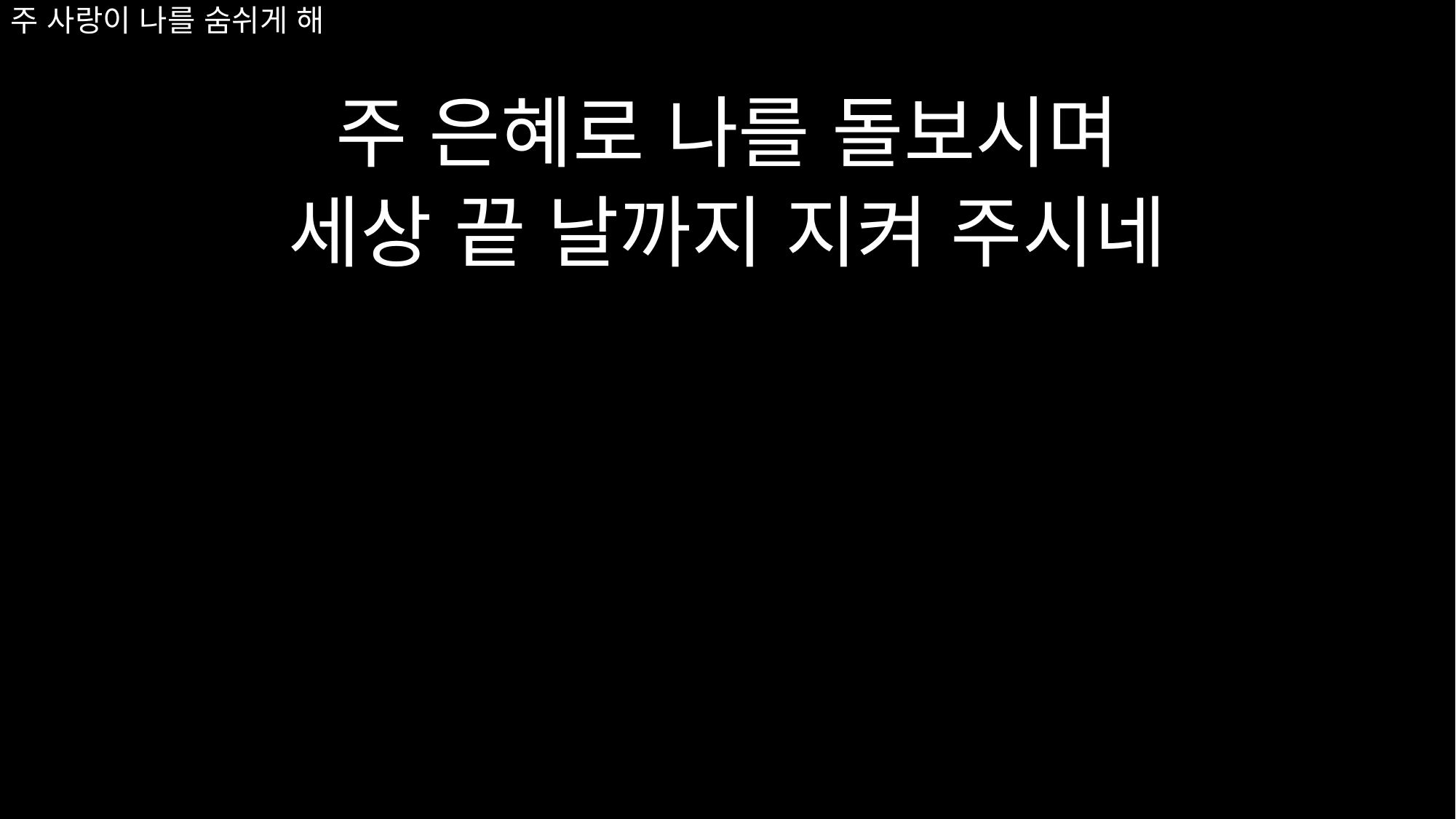

# 주 사랑이 나를 숨쉬게 해
주 은혜로 나를 돌보시며
세상 끝 날까지 지켜 주시네